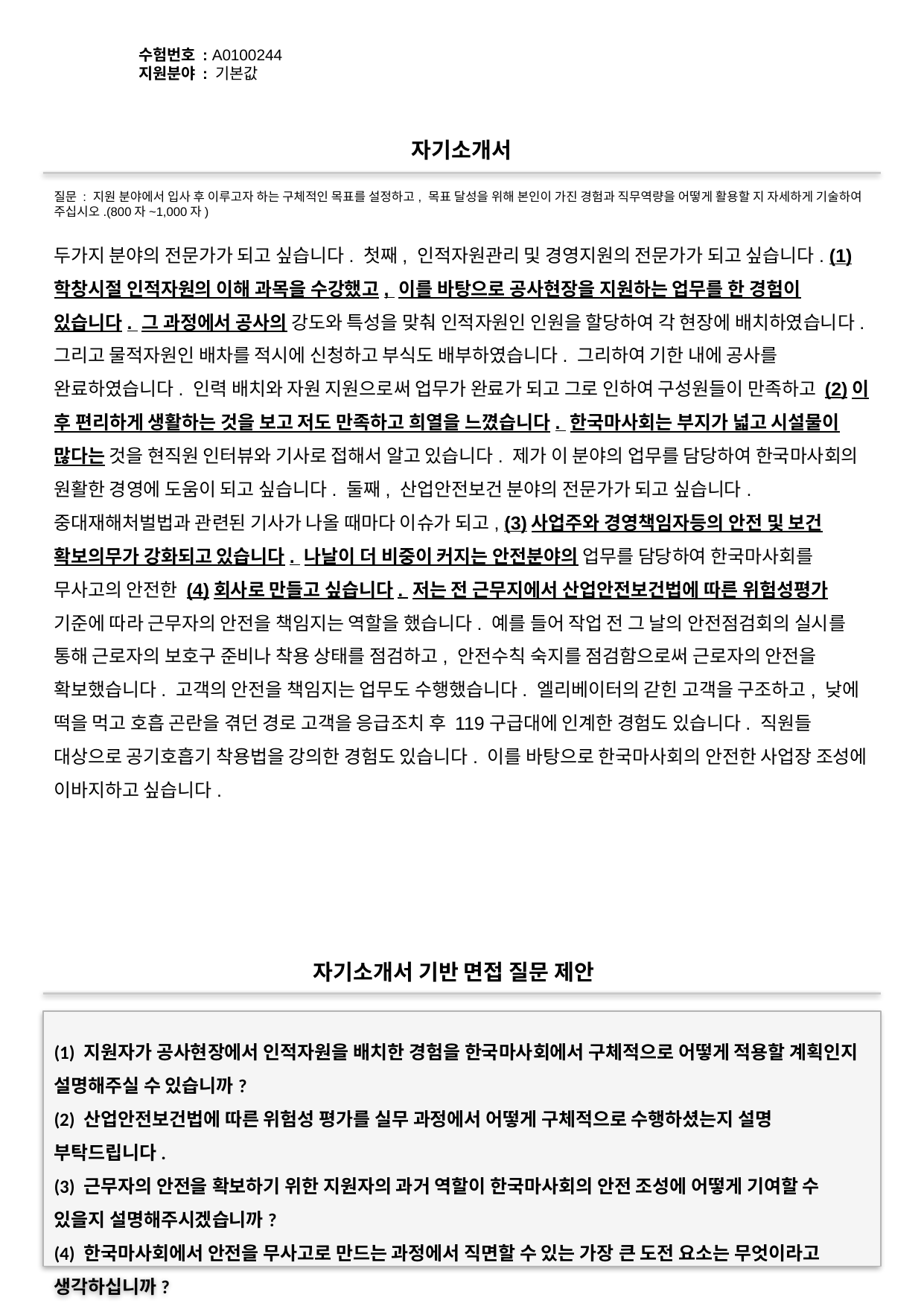

수험번호 : A0100244
지원분야 : 기본값
#

자기소개서

질문 : 지원 분야에서 입사 후 이루고자 하는 구체적인 목표를 설정하고, 목표 달성을 위해 본인이 가진 경험과 직무역량을 어떻게 활용할 지 자세하게 기술하여 주십시오.(800자~1,000자)

두가지 분야의 전문가가 되고 싶습니다. 첫째, 인적자원관리 및 경영지원의 전문가가 되고 싶습니다. (1)학창시절 인적자원의 이해 과목을 수강했고, 이를 바탕으로 공사현장을 지원하는 업무를 한 경험이 있습니다. 그 과정에서 공사의 강도와 특성을 맞춰 인적자원인 인원을 할당하여 각 현장에 배치하였습니다. 그리고 물적자원인 배차를 적시에 신청하고 부식도 배부하였습니다. 그리하여 기한 내에 공사를 완료하였습니다. 인력 배치와 자원 지원으로써 업무가 완료가 되고 그로 인하여 구성원들이 만족하고 (2)이 후 편리하게 생활하는 것을 보고 저도 만족하고 희열을 느꼈습니다. 한국마사회는 부지가 넓고 시설물이 많다는 것을 현직원 인터뷰와 기사로 접해서 알고 있습니다. 제가 이 분야의 업무를 담당하여 한국마사회의 원활한 경영에 도움이 되고 싶습니다. 둘째, 산업안전보건 분야의 전문가가 되고 싶습니다. 중대재해처벌법과 관련된 기사가 나올 때마다 이슈가 되고, (3)사업주와 경영책임자등의 안전 및 보건 확보의무가 강화되고 있습니다. 나날이 더 비중이 커지는 안전분야의 업무를 담당하여 한국마사회를 무사고의 안전한 (4)회사로 만들고 싶습니다. 저는 전 근무지에서 산업안전보건법에 따른 위험성평가 기준에 따라 근무자의 안전을 책임지는 역할을 했습니다. 예를 들어 작업 전 그 날의 안전점검회의 실시를 통해 근로자의 보호구 준비나 착용 상태를 점검하고, 안전수칙 숙지를 점검함으로써 근로자의 안전을 확보했습니다. 고객의 안전을 책임지는 업무도 수행했습니다. 엘리베이터의 갇힌 고객을 구조하고, 낮에 떡을 먹고 호흡 곤란을 겪던 경로 고객을 응급조치 후 119구급대에 인계한 경험도 있습니다. 직원들 대상으로 공기호흡기 착용법을 강의한 경험도 있습니다. 이를 바탕으로 한국마사회의 안전한 사업장 조성에 이바지하고 싶습니다.

자기소개서 기반 면접 질문 제안

(1) 지원자가 공사현장에서 인적자원을 배치한 경험을 한국마사회에서 구체적으로 어떻게 적용할 계획인지 설명해주실 수 있습니까?
(2) 산업안전보건법에 따른 위험성 평가를 실무 과정에서 어떻게 구체적으로 수행하셨는지 설명 부탁드립니다.
(3) 근무자의 안전을 확보하기 위한 지원자의 과거 역할이 한국마사회의 안전 조성에 어떻게 기여할 수 있을지 설명해주시겠습니까?
(4) 한국마사회에서 안전을 무사고로 만드는 과정에서 직면할 수 있는 가장 큰 도전 요소는 무엇이라고 생각하십니까?